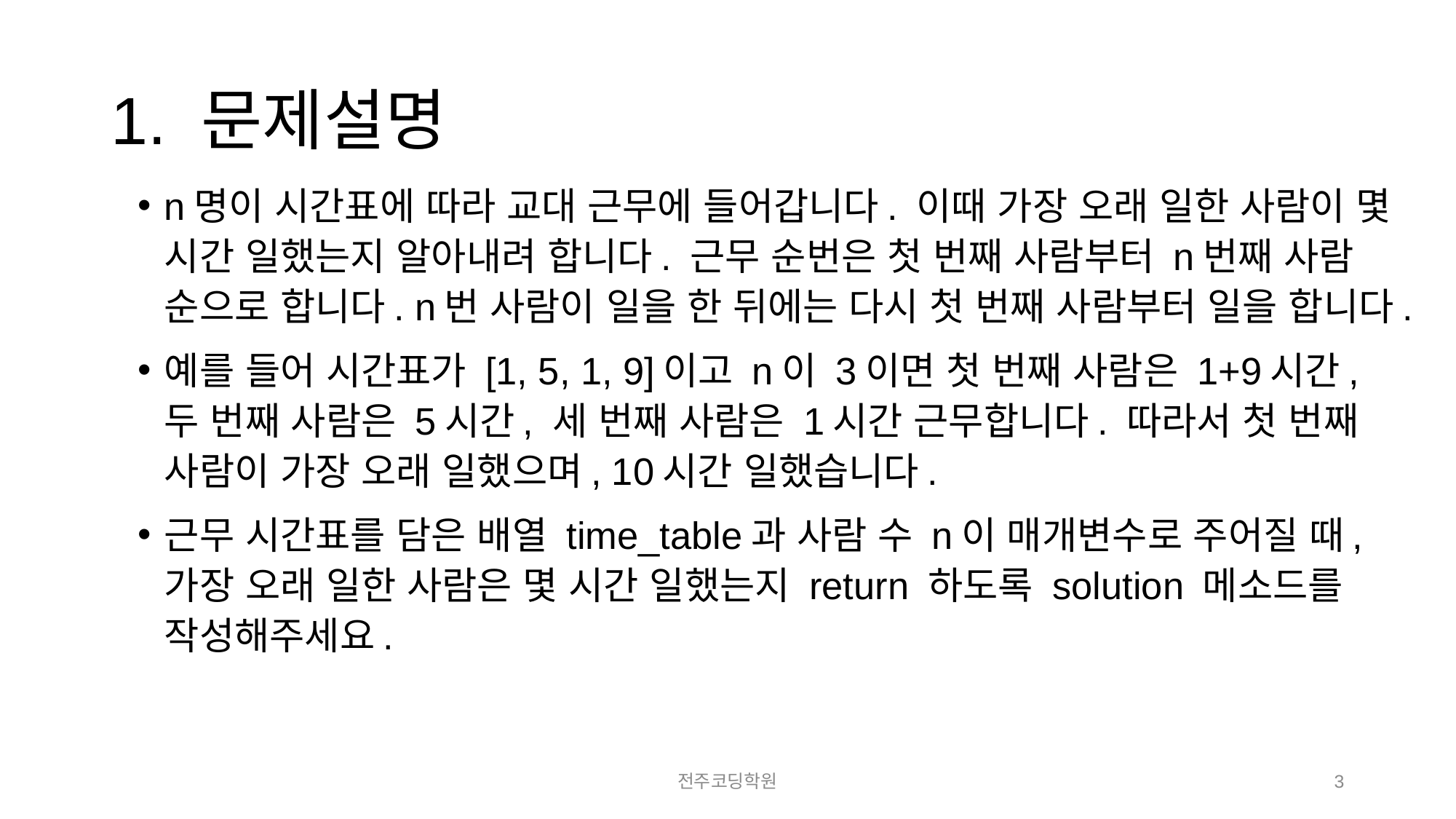

# 1. 문제설명
n명이 시간표에 따라 교대 근무에 들어갑니다. 이때 가장 오래 일한 사람이 몇 시간 일했는지 알아내려 합니다. 근무 순번은 첫 번째 사람부터 n번째 사람 순으로 합니다. n번 사람이 일을 한 뒤에는 다시 첫 번째 사람부터 일을 합니다.
예를 들어 시간표가 [1, 5, 1, 9]이고 n이 3이면 첫 번째 사람은 1+9시간, 두 번째 사람은 5시간, 세 번째 사람은 1시간 근무합니다. 따라서 첫 번째 사람이 가장 오래 일했으며, 10시간 일했습니다.
근무 시간표를 담은 배열 time_table과 사람 수 n이 매개변수로 주어질 때, 가장 오래 일한 사람은 몇 시간 일했는지 return 하도록 solution 메소드를 작성해주세요.
전주코딩학원
3